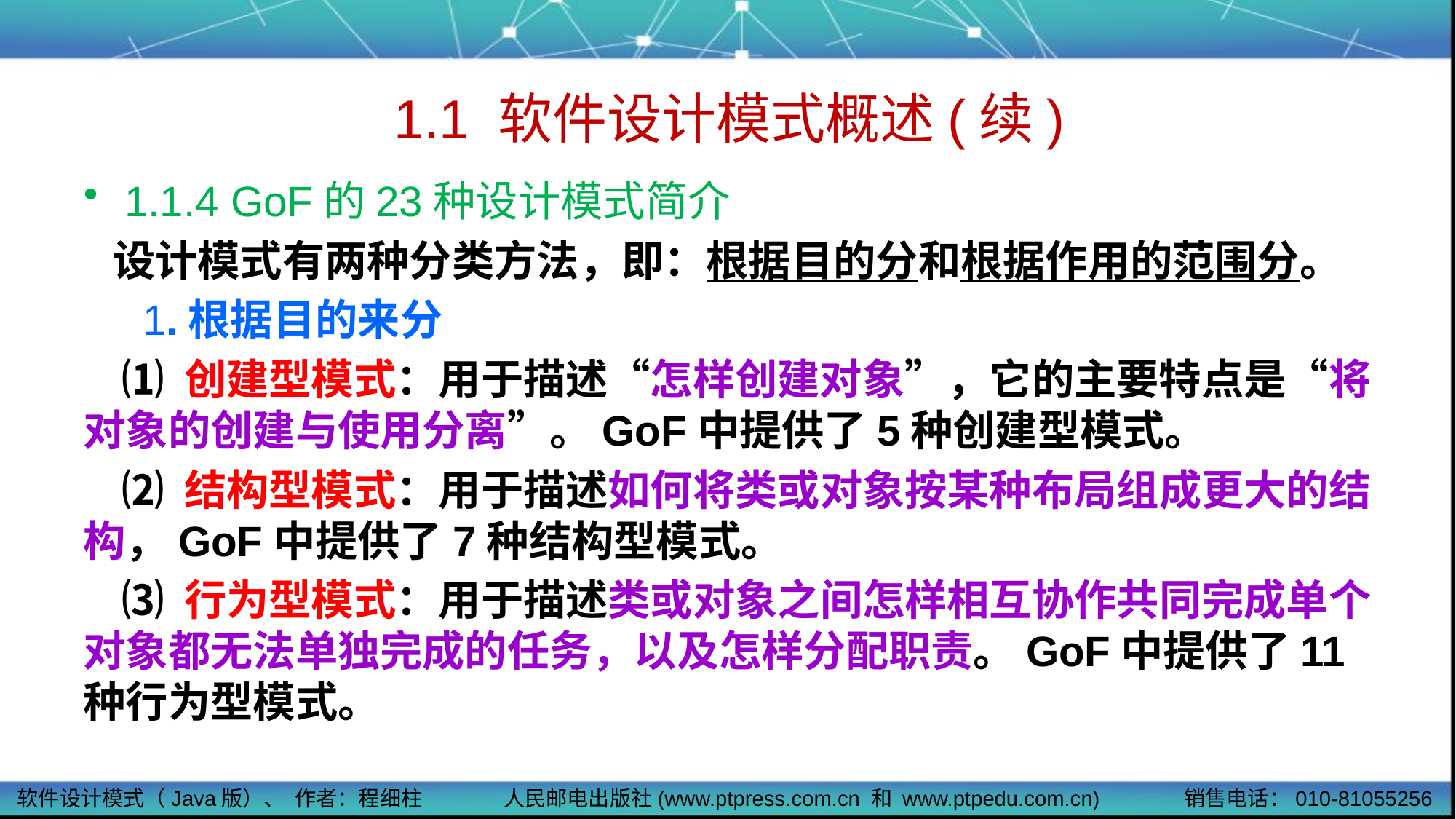

# 1.1 软件设计模式概述(续)
1.1.4 GoF的23种设计模式简介
  设计模式有两种分类方法，即：根据目的分和根据作用的范围分。
     1.根据目的来分
    ⑴ 创建型模式：用于描述“怎样创建对象”，它的主要特点是“将对象的创建与使用分离”。GoF中提供了5种创建型模式。
    ⑵ 结构型模式：用于描述如何将类或对象按某种布局组成更大的结构，GoF中提供了7种结构型模式。
    ⑶ 行为型模式：用于描述类或对象之间怎样相互协作共同完成单个对象都无法单独完成的任务，以及怎样分配职责。GoF中提供了11种行为型模式。
软件设计模式（Java版）、  作者：程细柱
人民邮电出版社(www.ptpress.com.cn 和 www.ptpedu.com.cn)
销售电话：010-81055256